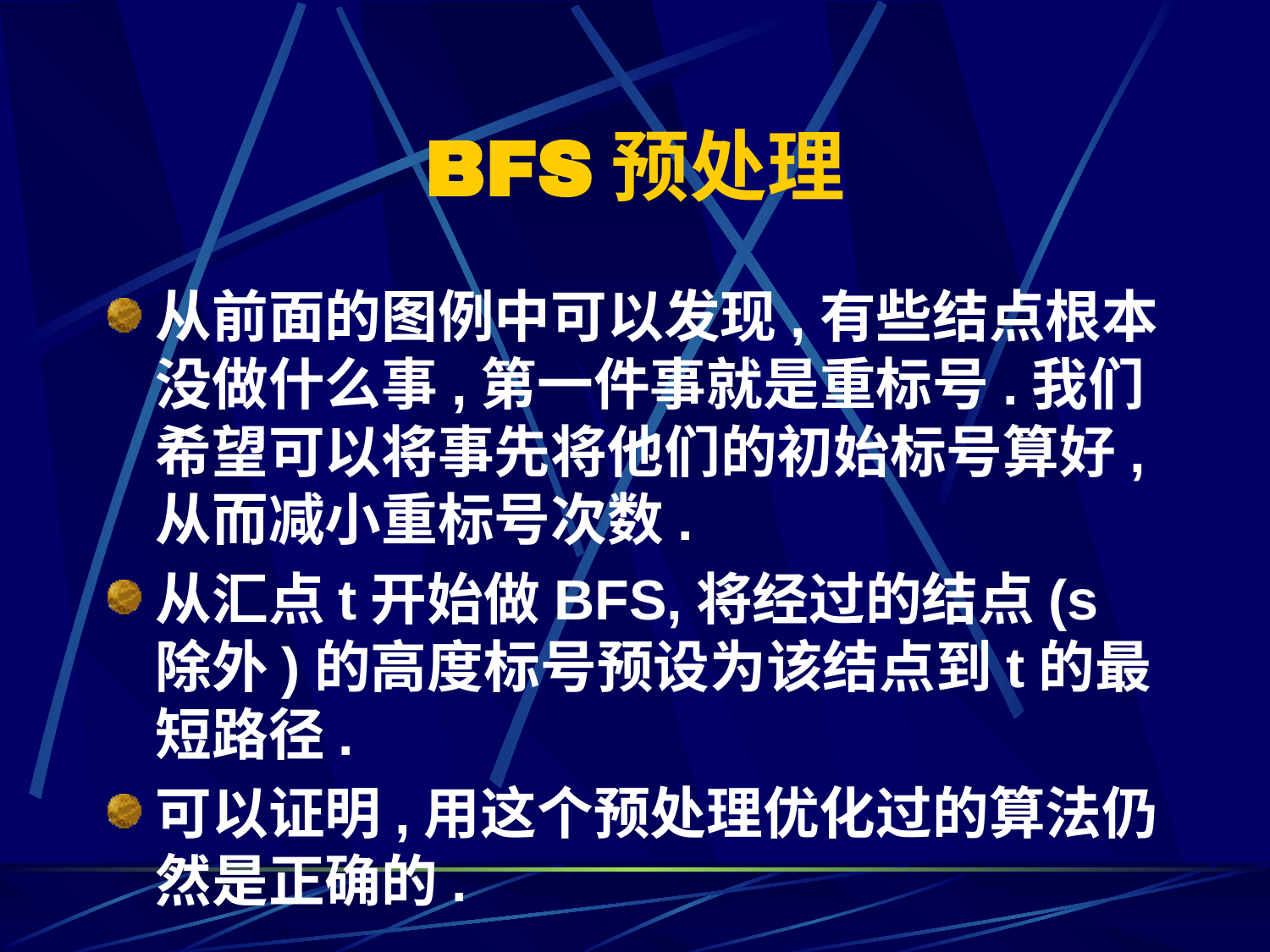

# BFS预处理
从前面的图例中可以发现,有些结点根本没做什么事,第一件事就是重标号.我们希望可以将事先将他们的初始标号算好,从而减小重标号次数.
从汇点t开始做BFS,将经过的结点(s除外)的高度标号预设为该结点到t的最短路径.
可以证明,用这个预处理优化过的算法仍然是正确的.